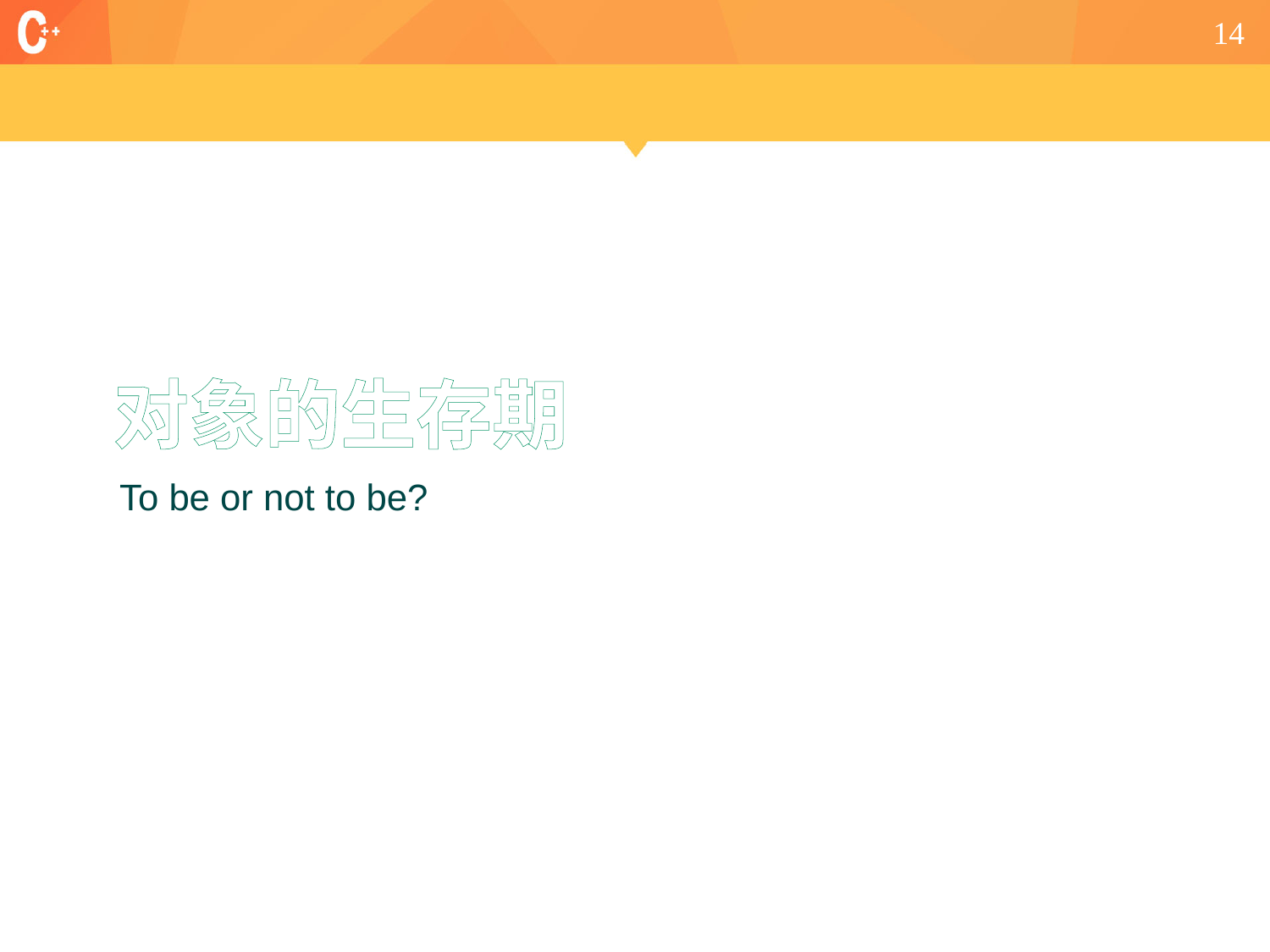

14
# 对象的生存期
To be or not to be?